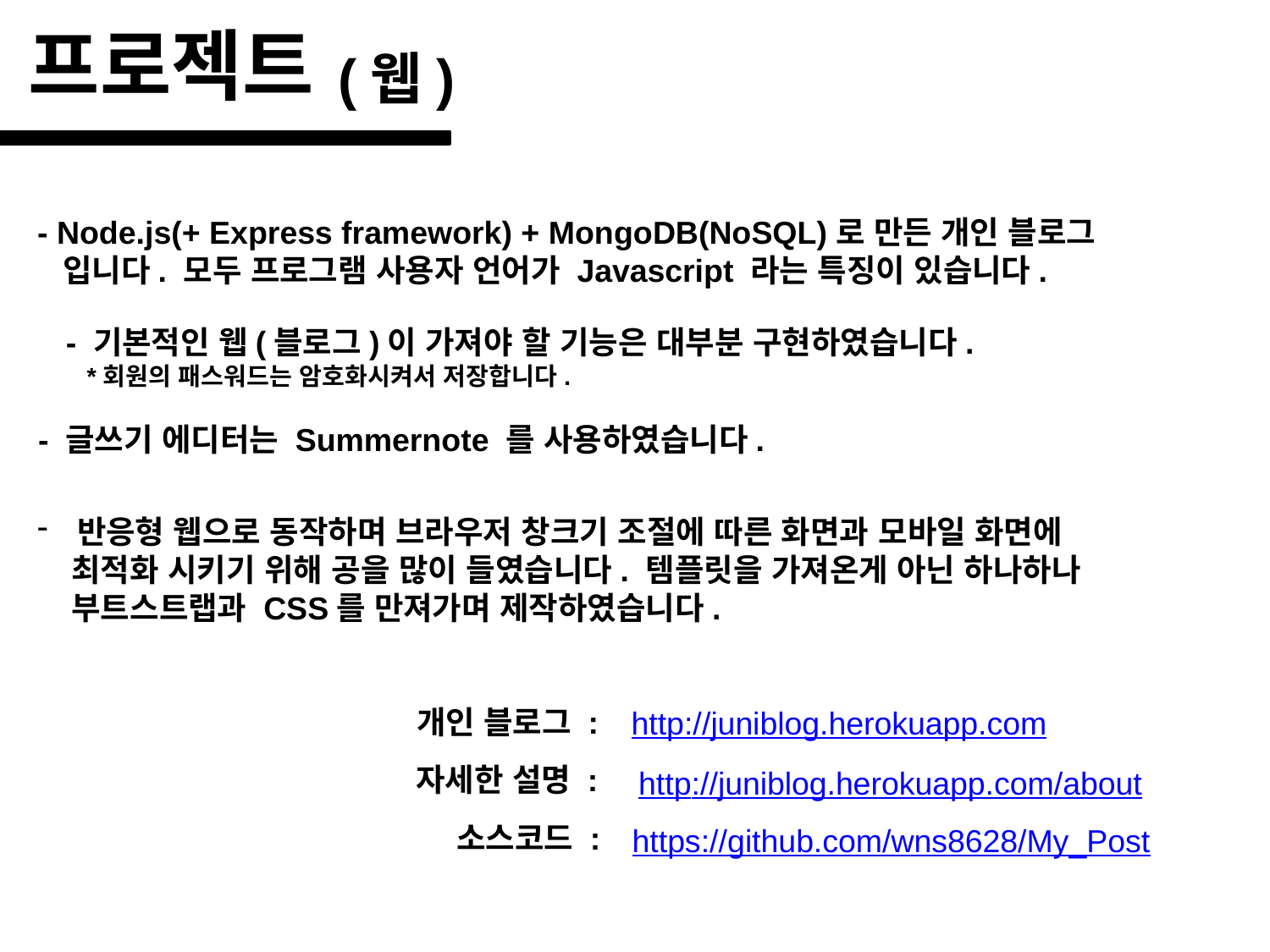

프로젝트
(웹)

- Node.js(+ Express framework) + MongoDB(NoSQL)로 만든 개인 블로그
  입니다. 모두 프로그램 사용자 언어가 Javascript 라는 특징이 있습니다.

- 기본적인 웹(블로그)이 가져야 할 기능은 대부분 구현하였습니다.
   *회원의 패스워드는 암호화시켜서 저장합니다.

- 글쓰기 에디터는 Summernote 를 사용하였습니다.
반응형 웹으로 동작하며 브라우저 창크기 조절에 따른 화면과 모바일 화면에
   최적화 시키기 위해 공을 많이 들였습니다. 템플릿을 가져온게 아닌 하나하나
   부트스트랩과 CSS를 만져가며 제작하였습니다.
개인 블로그 :
http://juniblog.herokuapp.com
자세한 설명 :
http://juniblog.herokuapp.com/about
소스코드 :
https://github.com/wns8628/My_Post